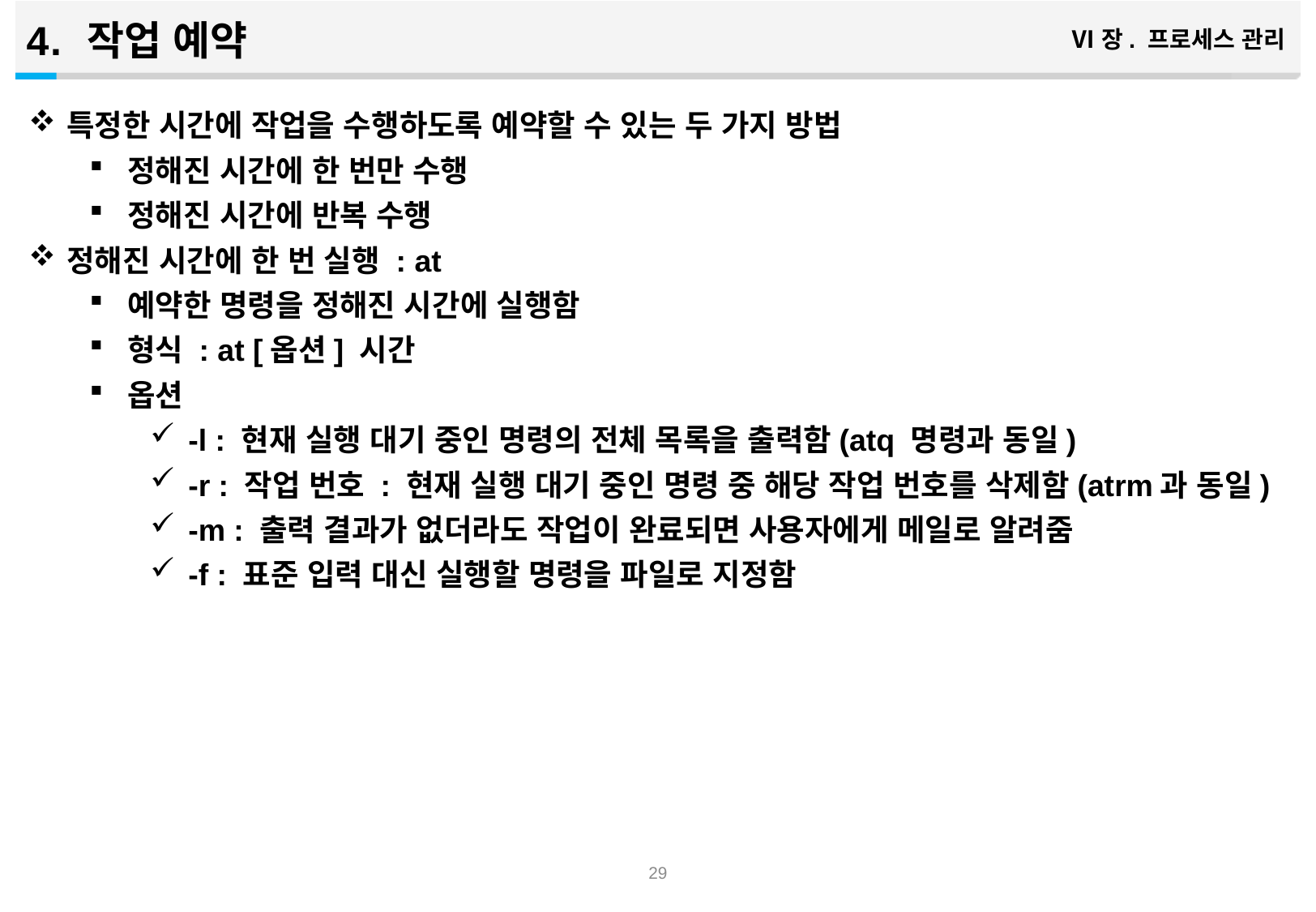

작업 예약
Ⅵ장. 프로세스 관리
특정한 시간에 작업을 수행하도록 예약할 수 있는 두 가지 방법
정해진 시간에 한 번만 수행
정해진 시간에 반복 수행
정해진 시간에 한 번 실행 : at
예약한 명령을 정해진 시간에 실행함
형식 : at [옵션] 시간
옵션
-l : 현재 실행 대기 중인 명령의 전체 목록을 출력함(atq 명령과 동일)
-r : 작업 번호 : 현재 실행 대기 중인 명령 중 해당 작업 번호를 삭제함(atrm과 동일)
-m : 출력 결과가 없더라도 작업이 완료되면 사용자에게 메일로 알려줌
-f : 표준 입력 대신 실행할 명령을 파일로 지정함
29